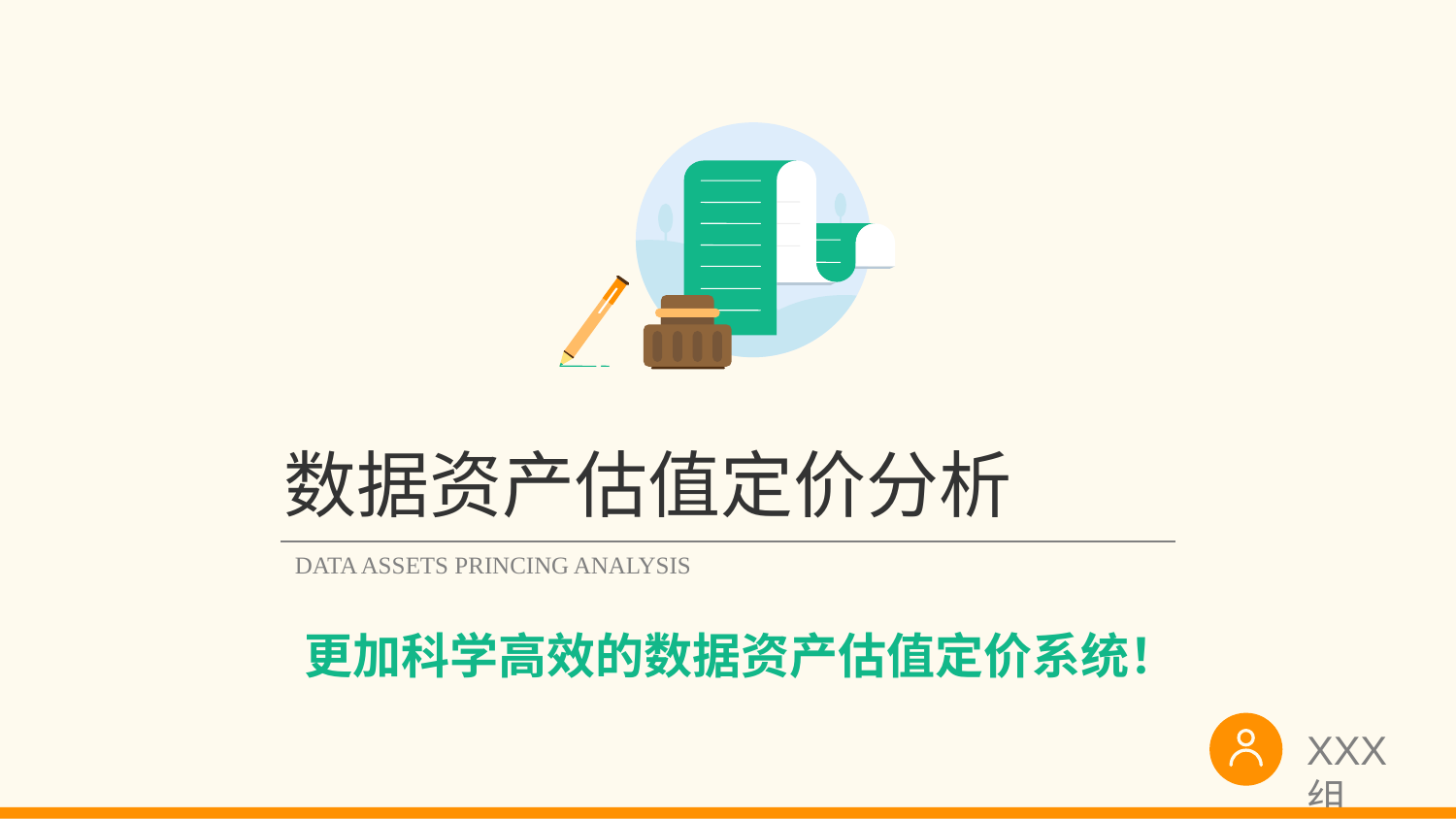

数据资产估值定价分析
DATA ASSETS PRINCING ANALYSIS
更加科学高效的数据资产估值定价系统！

XXX组